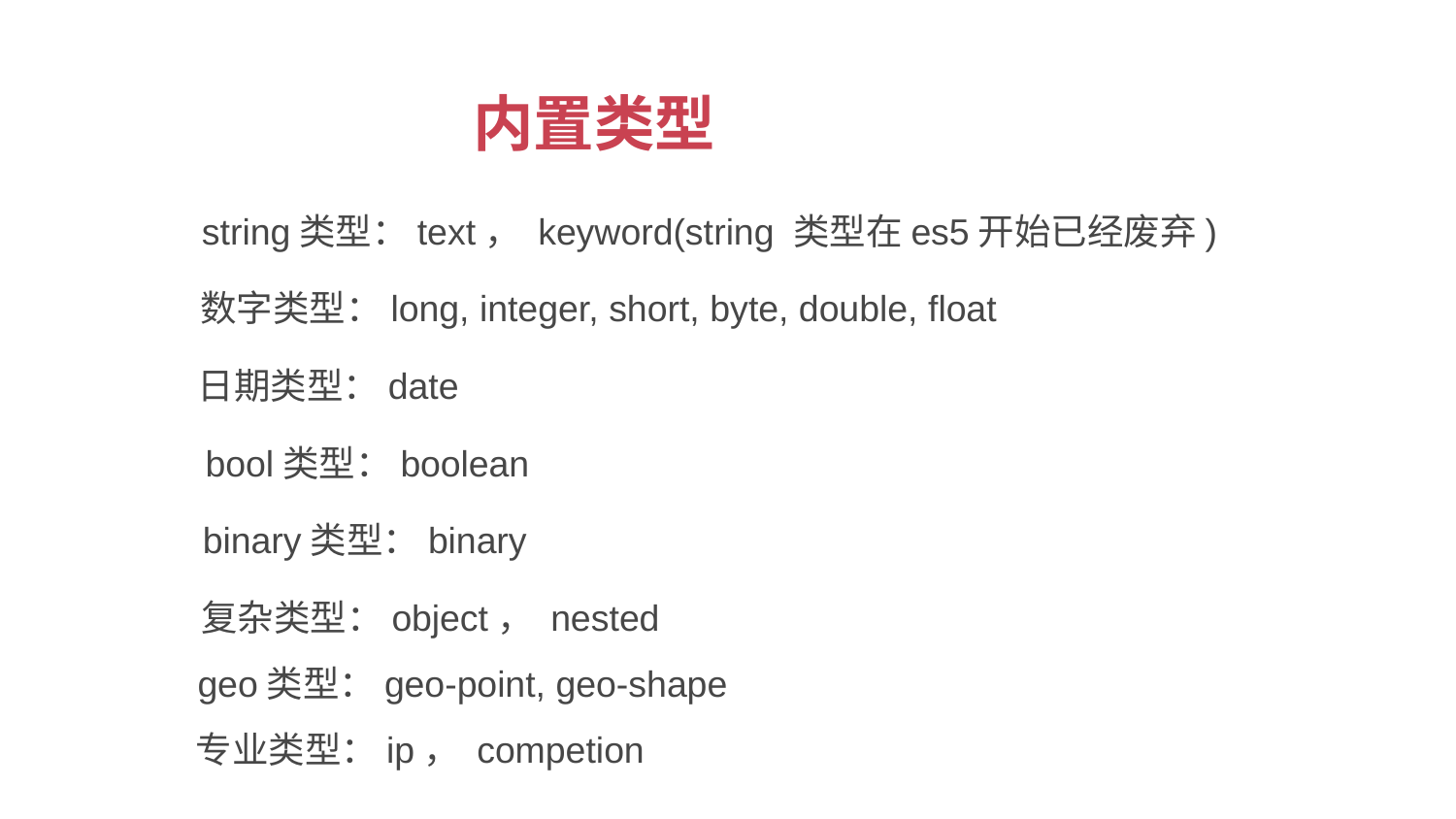

内置类型
    string类型：text， keyword(string 类型在es5开始已经废弃)
    数字类型：long, integer, short, byte, double, float
    日期类型：date
    bool类型：boolean
    binary类型：binary
    复杂类型：object， nested
    geo类型：geo-point, geo-shape
    专业类型：ip， competion